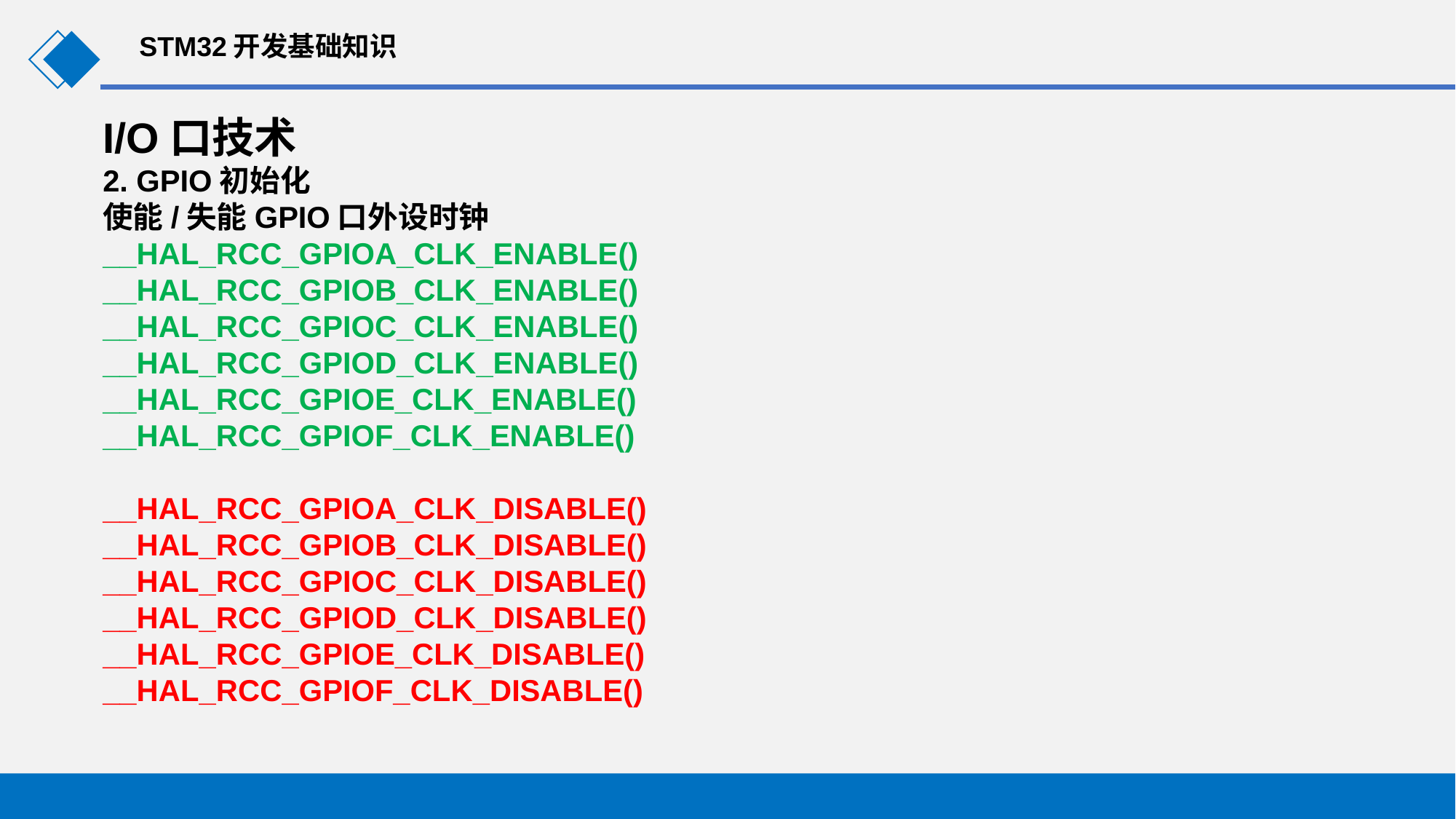

STM32开发基础知识
I/O口技术
2. GPIO初始化
使能/失能GPIO口外设时钟
__HAL_RCC_GPIOA_CLK_ENABLE()
__HAL_RCC_GPIOB_CLK_ENABLE()
__HAL_RCC_GPIOC_CLK_ENABLE()
__HAL_RCC_GPIOD_CLK_ENABLE()
__HAL_RCC_GPIOE_CLK_ENABLE()
__HAL_RCC_GPIOF_CLK_ENABLE()

__HAL_RCC_GPIOA_CLK_DISABLE()
__HAL_RCC_GPIOB_CLK_DISABLE()
__HAL_RCC_GPIOC_CLK_DISABLE()
__HAL_RCC_GPIOD_CLK_DISABLE()
__HAL_RCC_GPIOE_CLK_DISABLE()
__HAL_RCC_GPIOF_CLK_DISABLE()